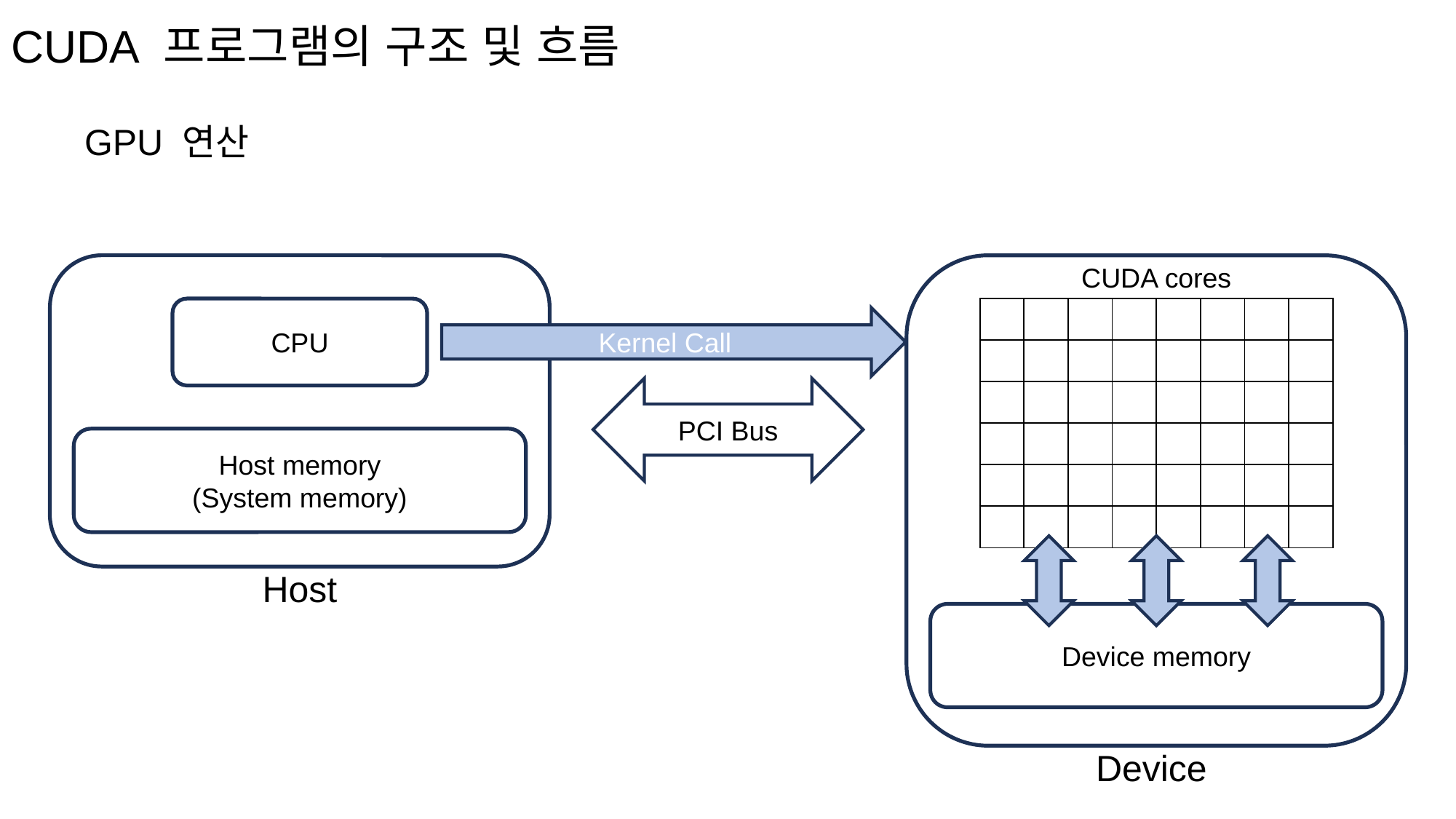

# CUDA 프로그램의 구조 및 흐름
GPU 연산
CUDA cores

CPU
|  |  |  |  |  |  |  |  |
| --- | --- | --- | --- | --- | --- | --- | --- |
|  |  |  |  |  |  |  |  |
|  |  |  |  |  |  |  |  |
|  |  |  |  |  |  |  |  |
|  |  |  |  |  |  |  |  |
|  |  |  |  |  |  |  |  |
Kernel Call
PCI Bus
Host memory
(System memory)

Host
Device memory
Device